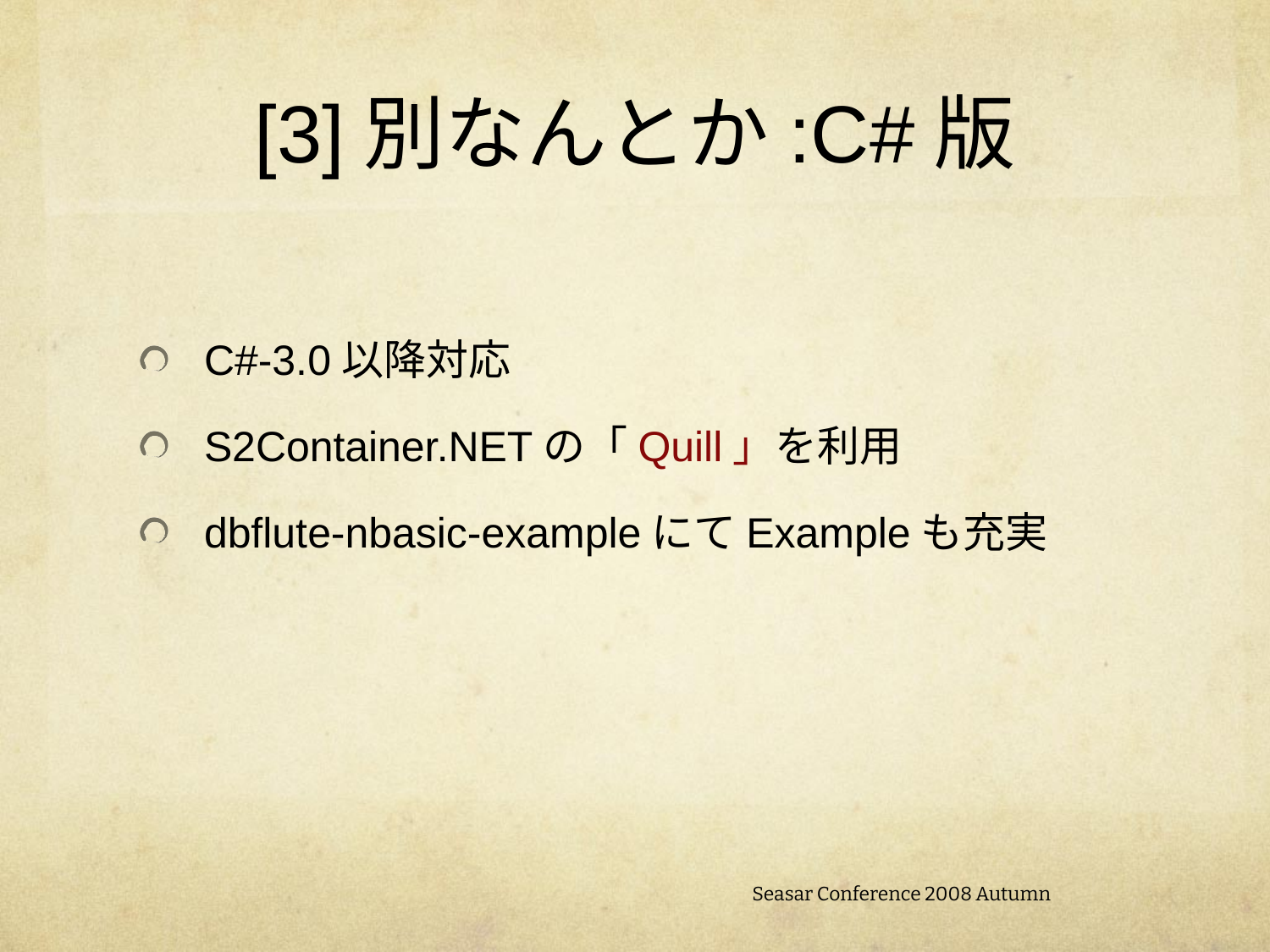

# [3]別なんとか:C#版

C#-3.0以降対応
S2Container.NETの「Quill」を利用
dbflute-nbasic-exampleにてExampleも充実

Seasar Conference 2008 Autumn